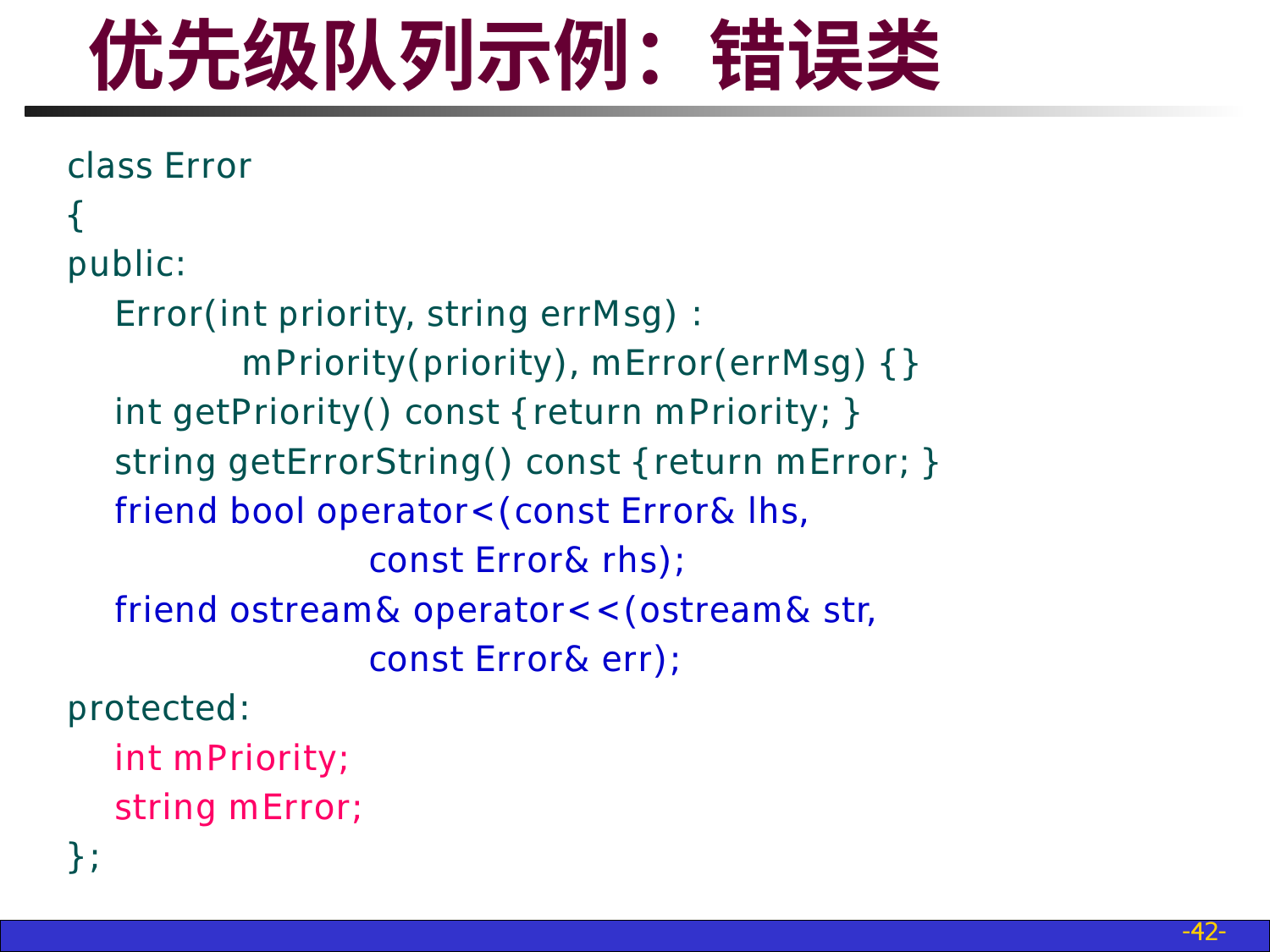

# 优先级队列示例：错误类
class Error
{
public:
	Error(int priority, string errMsg) :
		mPriority(priority), mError(errMsg) {}
	int getPriority() const {return mPriority; }
	string getErrorString() const {return mError; }
	friend bool operator<(const Error& lhs,
			const Error& rhs);
	friend ostream& operator<<(ostream& str,
			const Error& err);
protected:
	int mPriority;
	string mError;
};
-42-